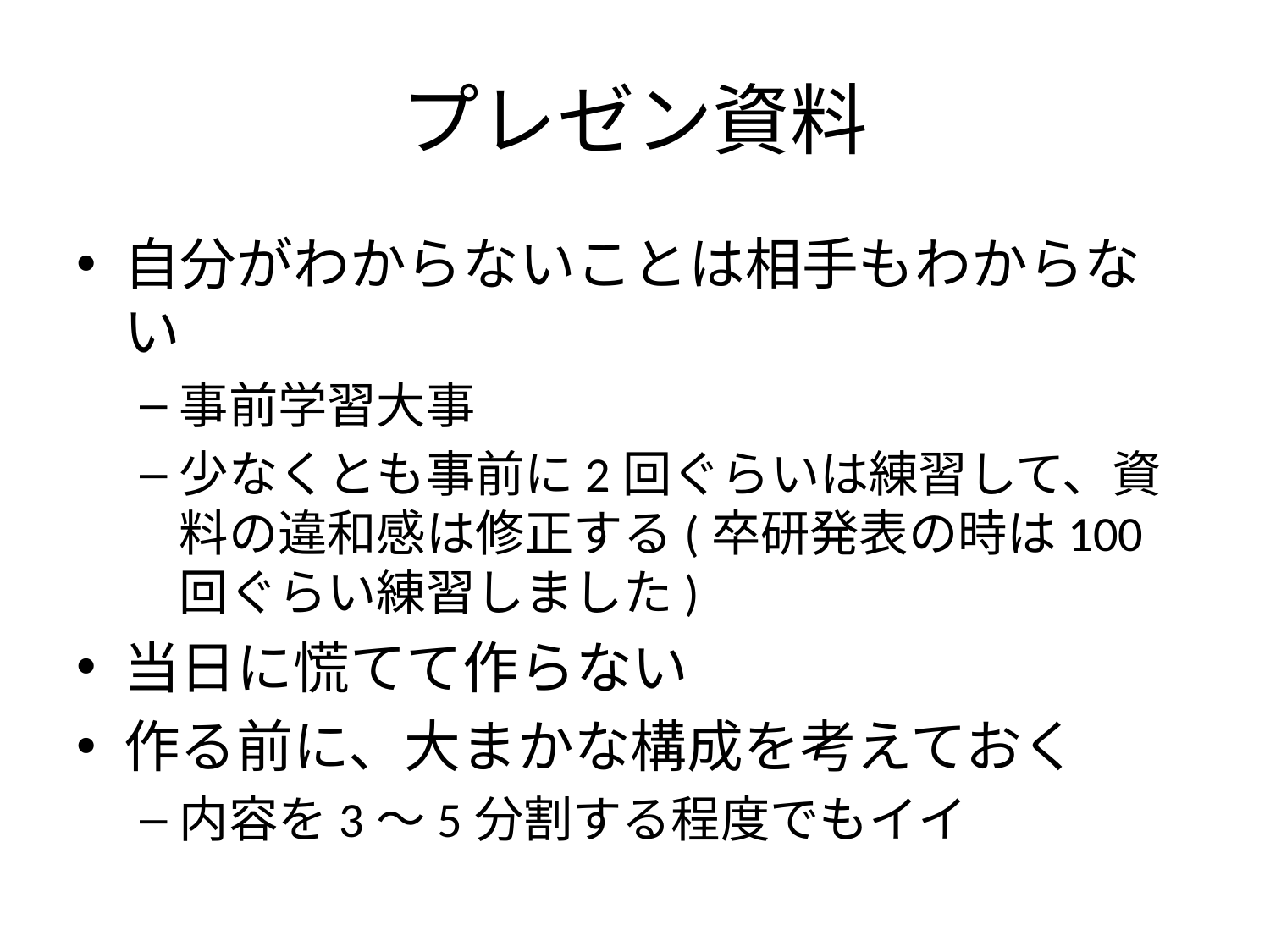

# プレゼン資料
自分がわからないことは相手もわからない
事前学習大事
少なくとも事前に2回ぐらいは練習して、資料の違和感は修正する(卒研発表の時は100回ぐらい練習しました)
当日に慌てて作らない
作る前に、大まかな構成を考えておく
内容を3～5分割する程度でもイイ